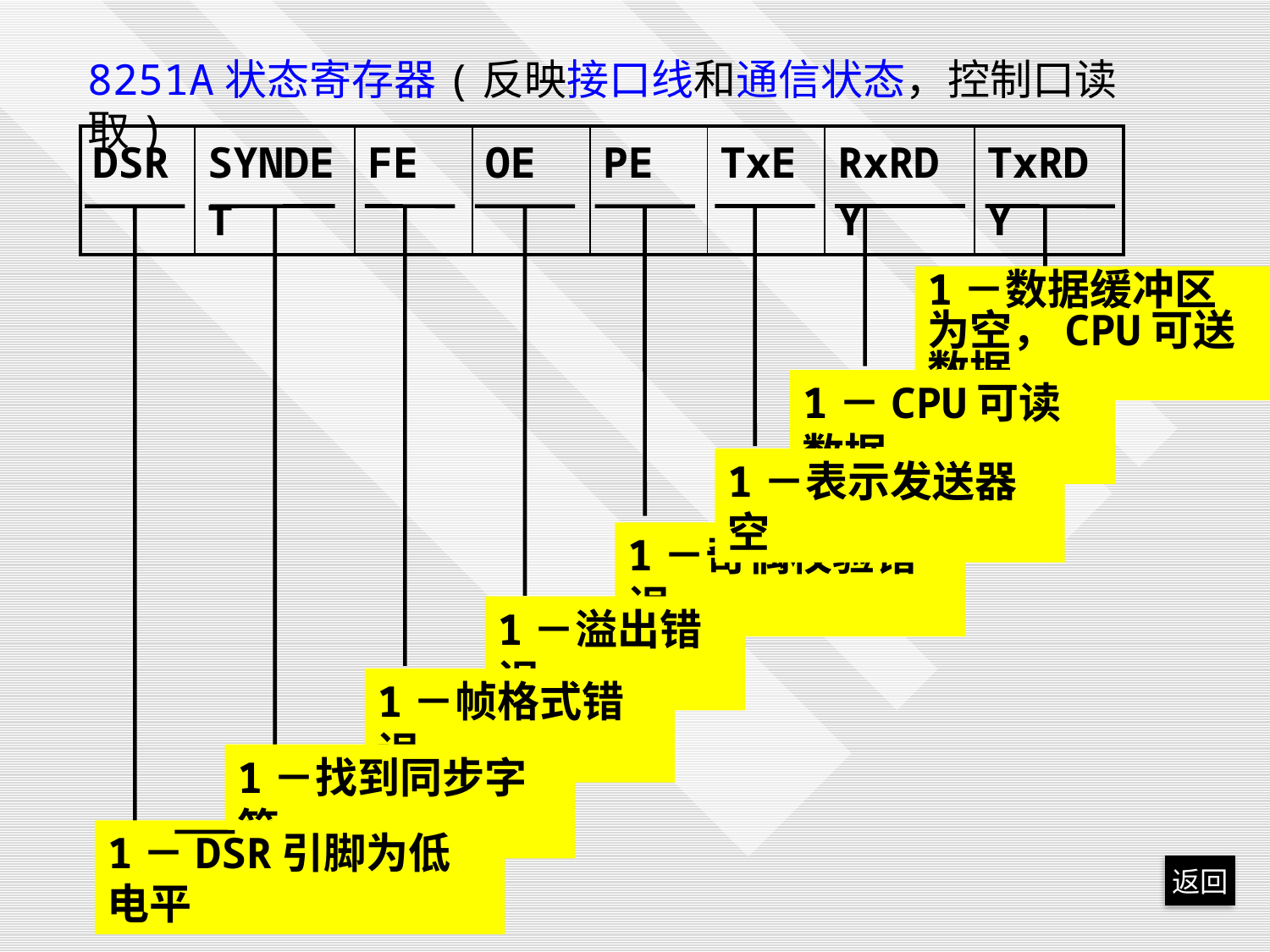

8251A状态寄存器(反映接口线和通信状态，控制口读取)
| DSR | SYNDET | FE | OE | PE | TxE | RxRDY | TxRDY |
| --- | --- | --- | --- | --- | --- | --- | --- |

1－数据缓冲区为空，CPU可送数据
1－CPU可读数据
1－表示发送器空
1－奇偶校验错误
1－溢出错误
1－帧格式错误
1－找到同步字符
1－DSR引脚为低电平

返回